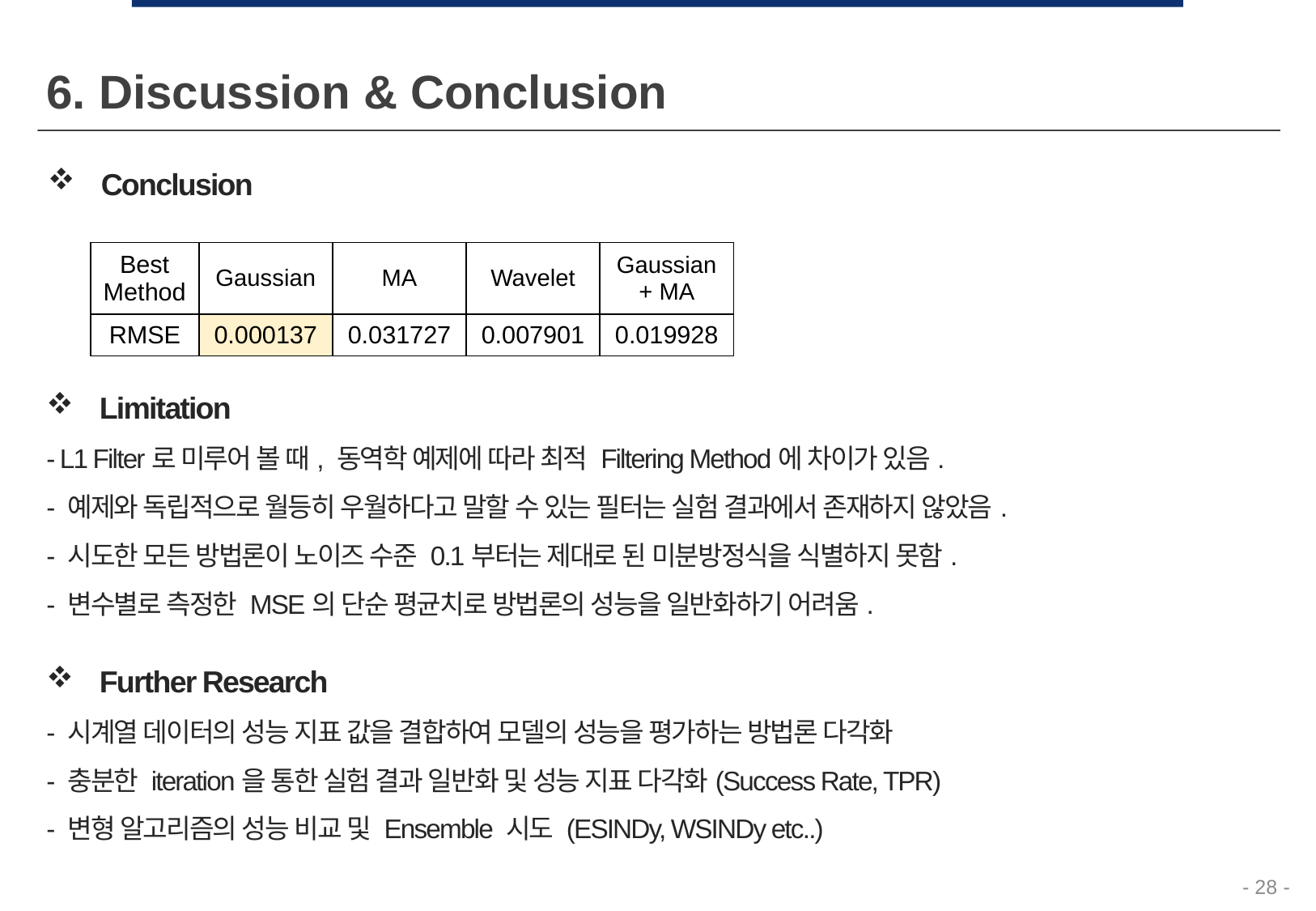

6. Discussion & Conclusion
Conclusion
| Best Method | Gaussian | MA | Wavelet | Gaussian + MA |
| --- | --- | --- | --- | --- |
| RMSE | 0.000137 | 0.031727 | 0.007901 | 0.019928 |
Limitation
- L1 Filter로 미루어 볼 때, 동역학 예제에 따라 최적 Filtering Method에 차이가 있음.
- 예제와 독립적으로 월등히 우월하다고 말할 수 있는 필터는 실험 결과에서 존재하지 않았음.
- 시도한 모든 방법론이 노이즈 수준 0.1부터는 제대로 된 미분방정식을 식별하지 못함.
- 변수별로 측정한 MSE의 단순 평균치로 방법론의 성능을 일반화하기 어려움.
Further Research
- 시계열 데이터의 성능 지표 값을 결합하여 모델의 성능을 평가하는 방법론 다각화
- 충분한 iteration을 통한 실험 결과 일반화 및 성능 지표 다각화(Success Rate, TPR)
- 변형 알고리즘의 성능 비교 및 Ensemble 시도 (ESINDy, WSINDy etc..)
- 28 -